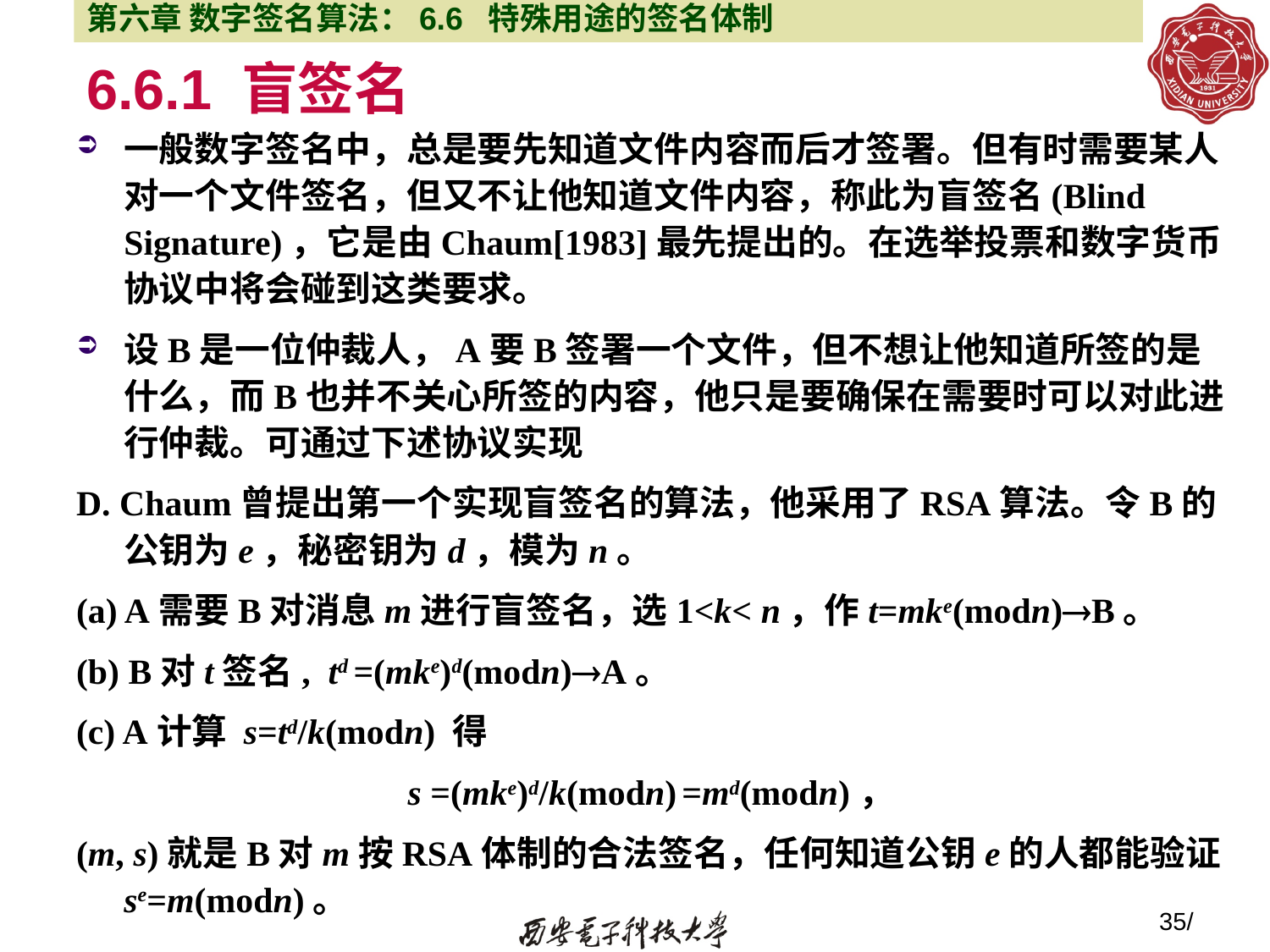

第六章 数字签名算法：6.6  特殊用途的签名体制
# 6.6.1 盲签名
一般数字签名中，总是要先知道文件内容而后才签署。但有时需要某人对一个文件签名，但又不让他知道文件内容，称此为盲签名(Blind Signature)，它是由Chaum[1983]最先提出的。在选举投票和数字货币协议中将会碰到这类要求。
设B是一位仲裁人，A要B签署一个文件，但不想让他知道所签的是什么，而B也并不关心所签的内容，他只是要确保在需要时可以对此进行仲裁。可通过下述协议实现
D. Chaum曾提出第一个实现盲签名的算法，他采用了RSA算法。令B的公钥为e，秘密钥为d，模为n。
(a) A需要B对消息m进行盲签名，选1<k< n，作t=mke(modn)→B。
(b) B对t签名,  td =(mke)d(modn)→A。
(c) A计算 s=td/k(modn) 得
s =(mke)d/k(modn) =md(modn)，
(m, s)就是B对m按RSA体制的合法签名，任何知道公钥e的人都能验证se=m(modn)。

35/